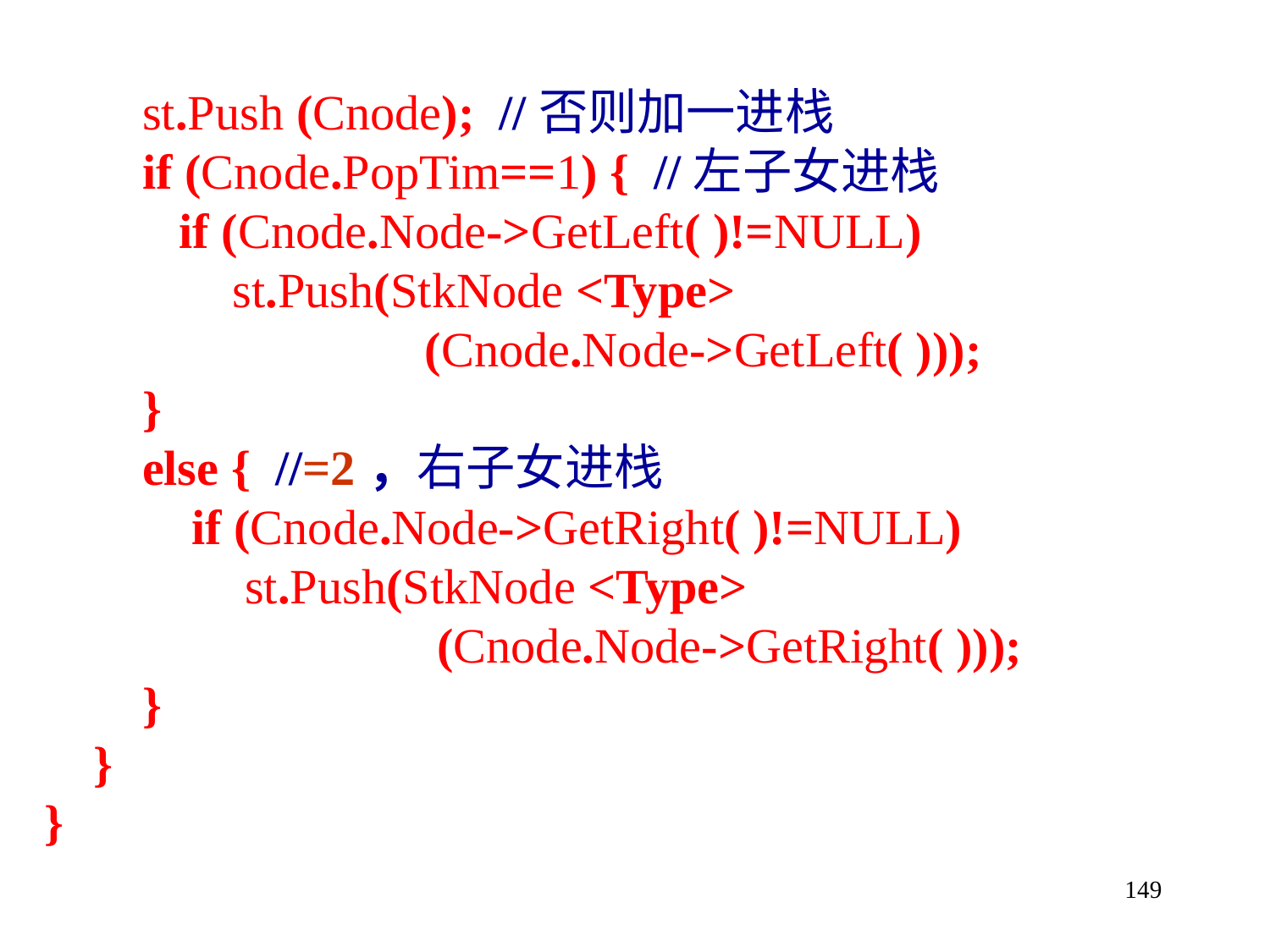

st.Push (Cnode);  //否则加一进栈
        if (Cnode.PopTim==1) {  //左子女进栈
           if (Cnode.Node->GetLeft( )!=NULL)
   	     st.Push(StkNode <Type>
                               (Cnode.Node->GetLeft( )));
        }
        else {  //=2，右子女进栈
            if (Cnode.Node->GetRight( )!=NULL)
 	      st.Push(StkNode <Type>
                                (Cnode.Node->GetRight( )));
        }
    }
}
149